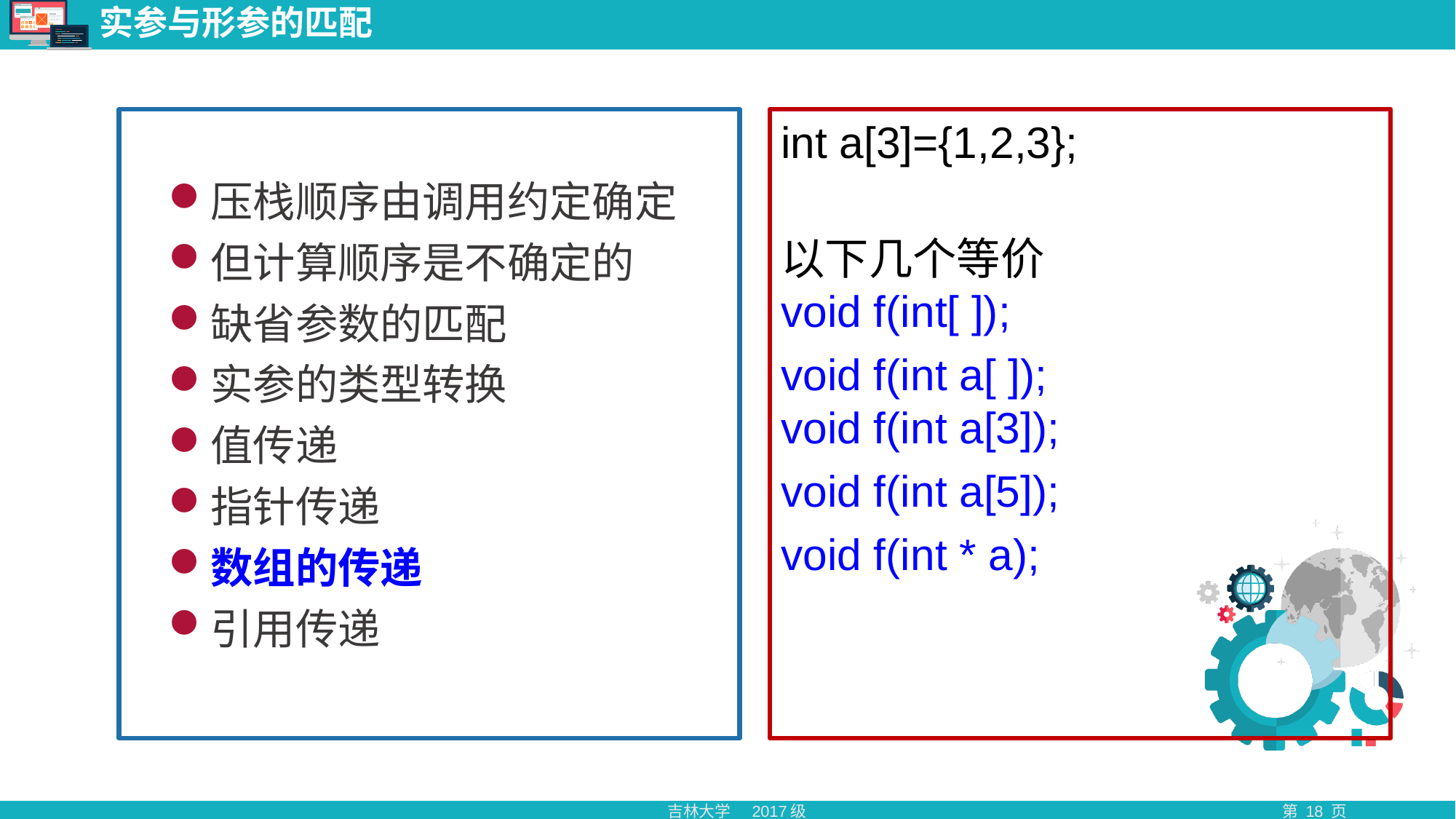

# 实参与形参的匹配

压栈顺序由调用约定确定
但计算顺序是不确定的
缺省参数的匹配
实参的类型转换
值传递
指针传递
数组的传递
引用传递

int a[3]={1,2,3};
以下几个等价
void f(int[ ]);
void f(int a[ ]);
void f(int a[3]);
void f(int a[5]);
void f(int * a);